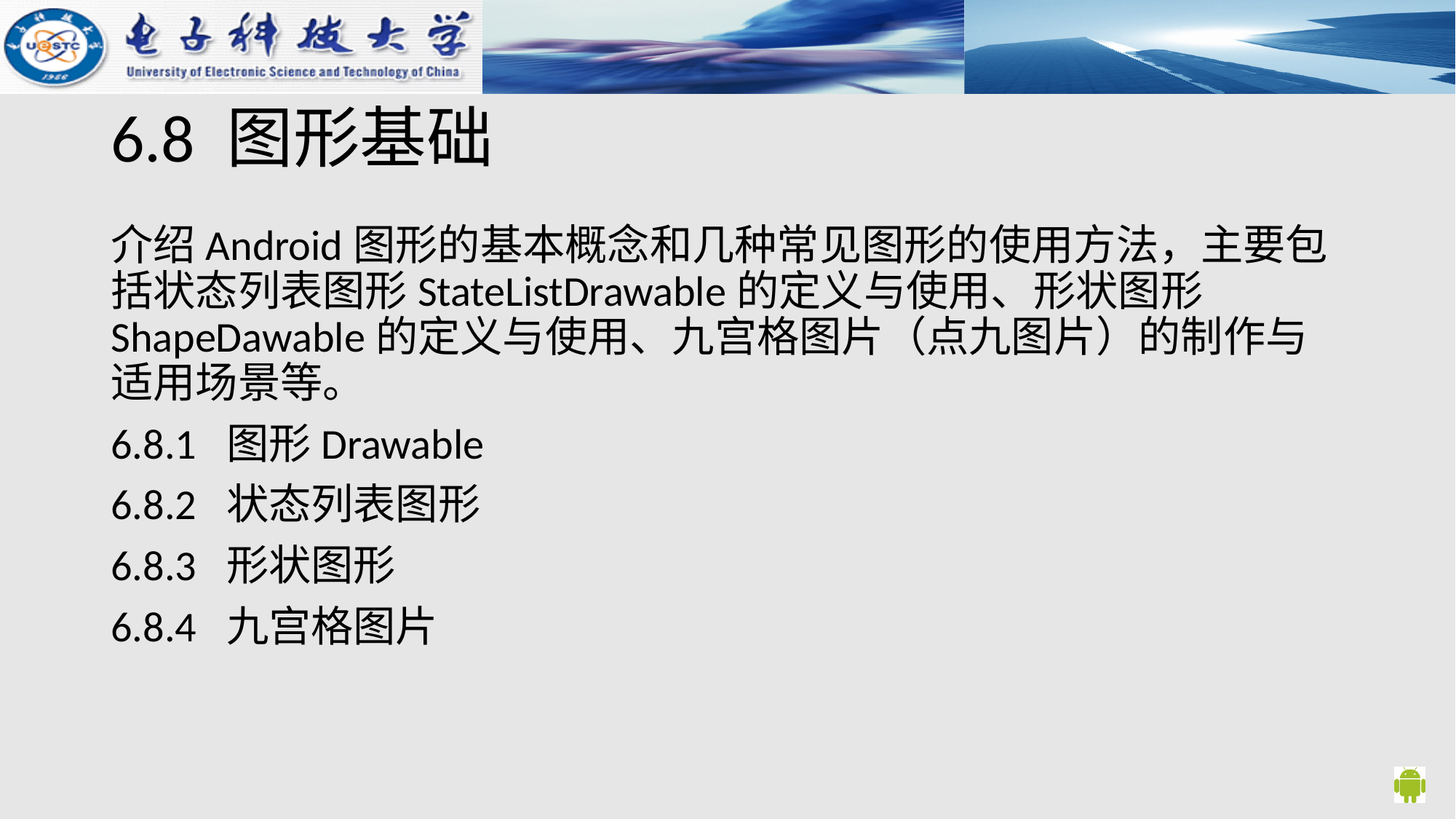

# 6.8 图形基础
介绍Android图形的基本概念和几种常见图形的使用方法，主要包括状态列表图形StateListDrawable的定义与使用、形状图形ShapeDawable的定义与使用、九宫格图片（点九图片）的制作与适用场景等。
6.8.1  图形Drawable
6.8.2  状态列表图形
6.8.3  形状图形
6.8.4  九宫格图片